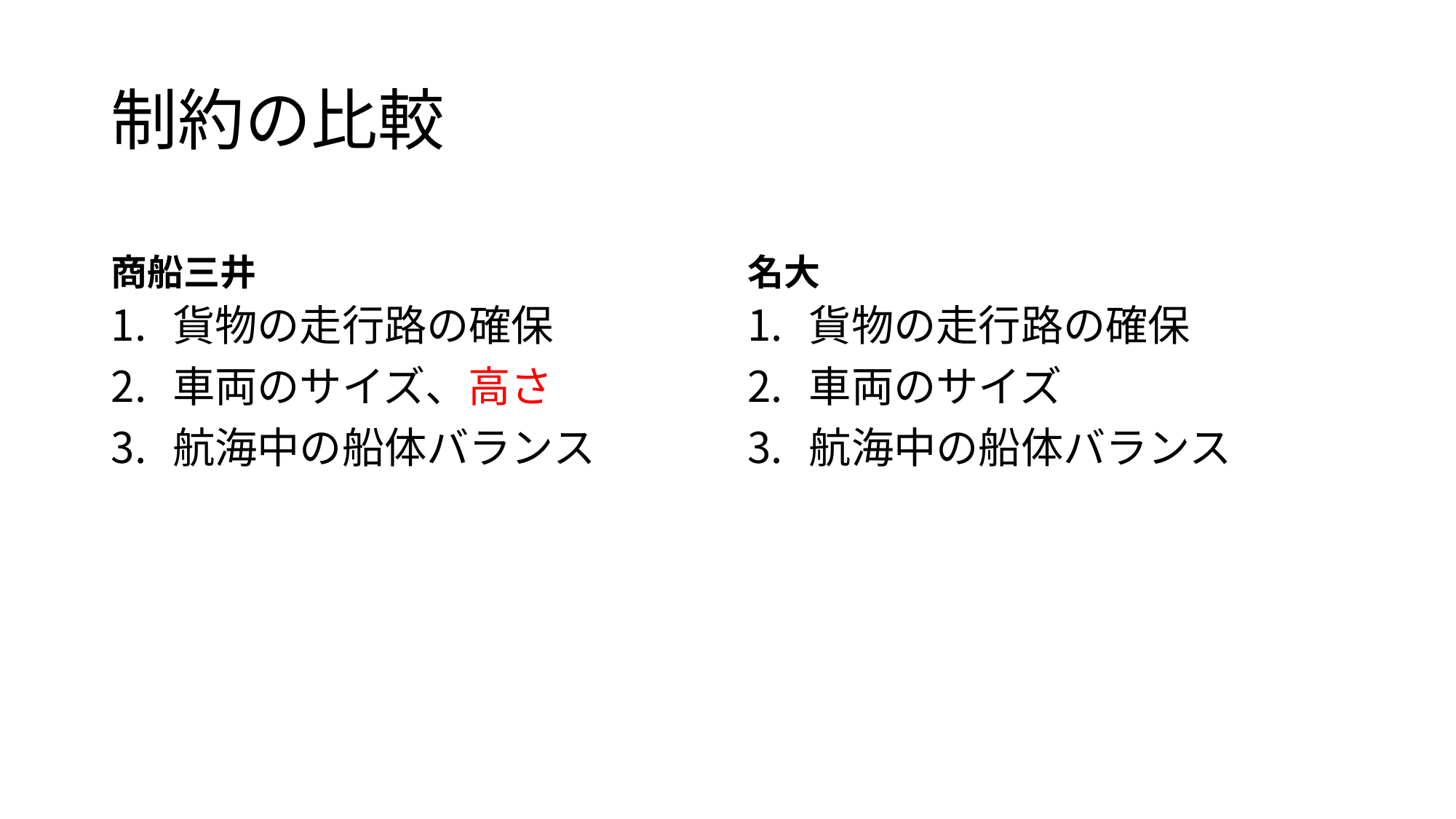

# 制約の比較
商船三井
名大
貨物の走行路の確保
車両のサイズ、高さ
航海中の船体バランス

貨物の走行路の確保
車両のサイズ
航海中の船体バランス